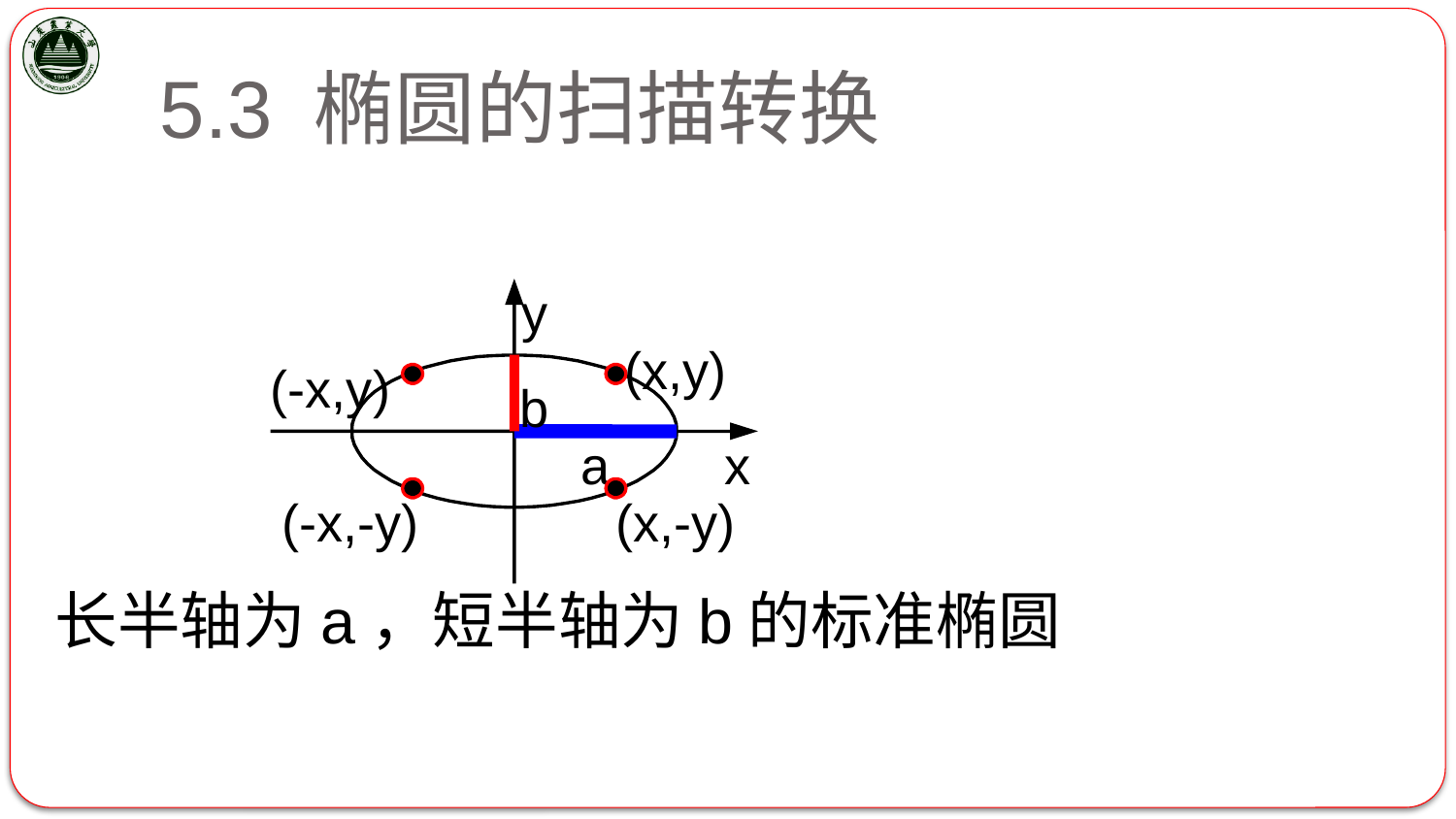

# 5.3 椭圆的扫描转换

y

(x,y)

(-x,y)

b

a
x

(-x,-y)
(x,-y)
 长半轴为a，短半轴为b的标准椭圆